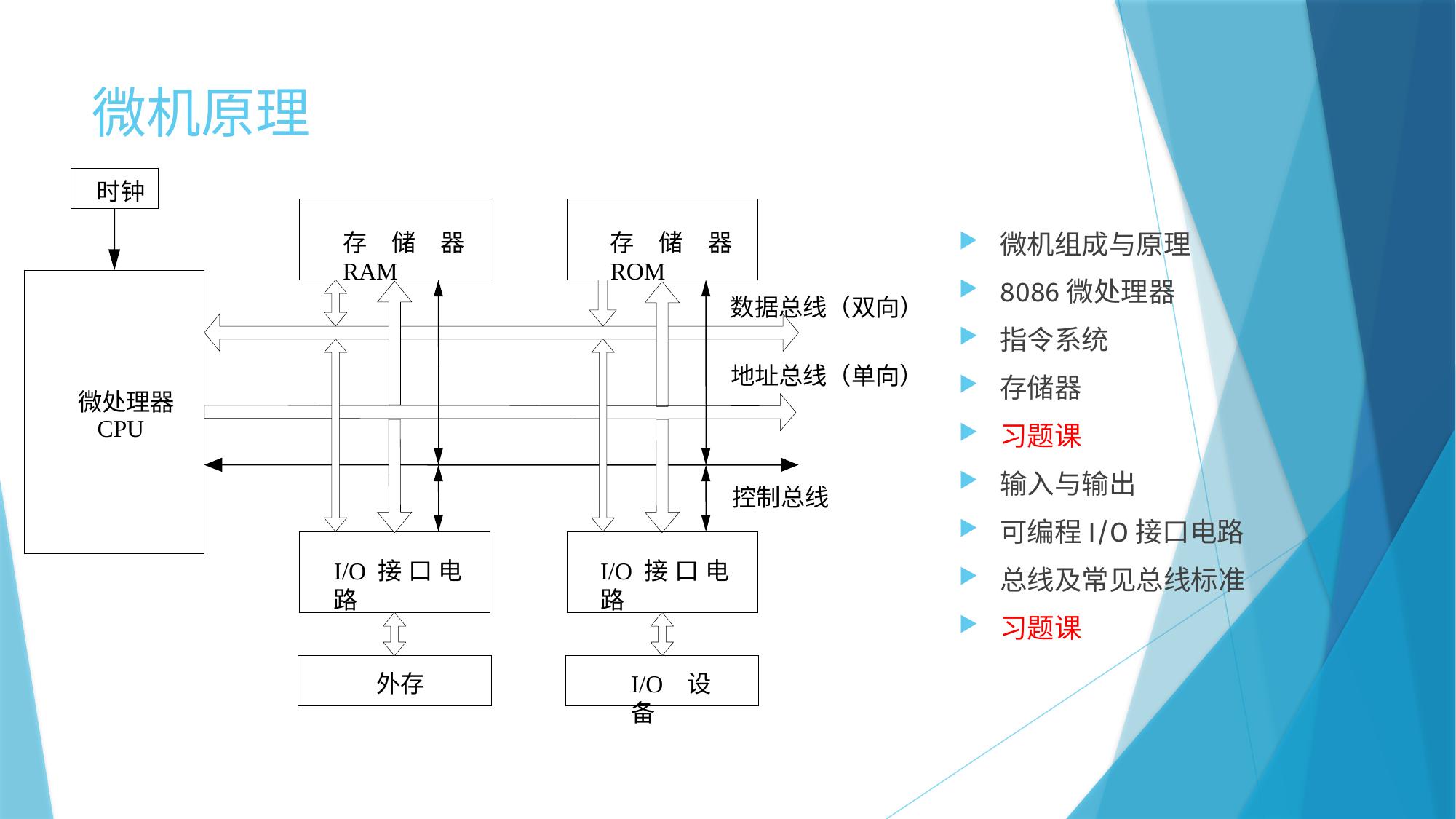

# 微机原理

时钟

存储器RAM
存储器ROM

数据总线（双向）

地址总线（单向）
微处理器

CPU

控制总线

I/O接口电路
I/O接口电路

外存
I/O设备
微机组成与原理
8086微处理器
指令系统
存储器
习题课
输入与输出
可编程I/O接口电路
总线及常见总线标准
习题课